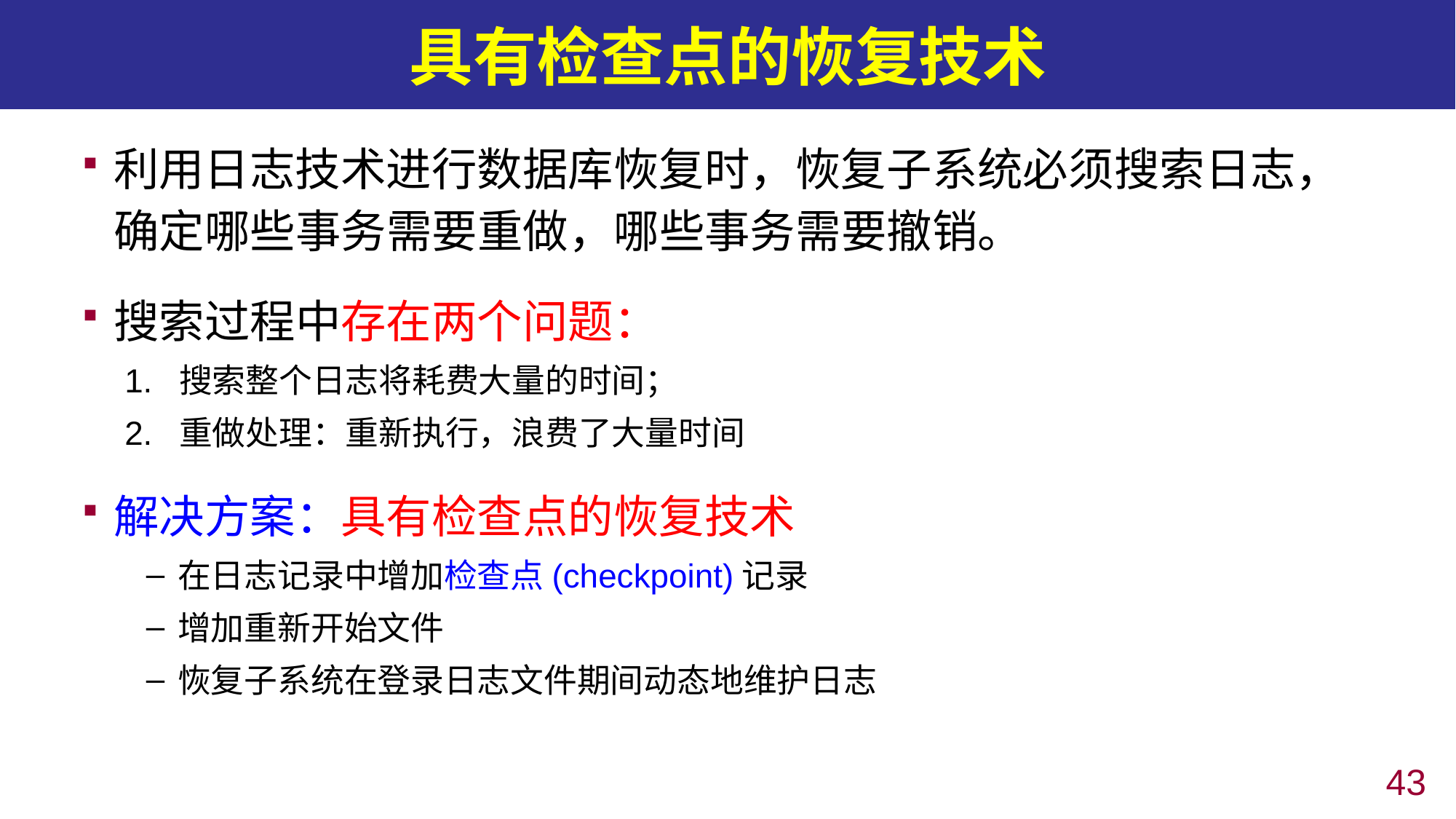

# 具有检查点的恢复技术
利用日志技术进行数据库恢复时，恢复子系统必须搜索日志，确定哪些事务需要重做，哪些事务需要撤销。

搜索过程中存在两个问题：
搜索整个日志将耗费大量的时间；
重做处理：重新执行，浪费了大量时间

解决方案：具有检查点的恢复技术
在日志记录中增加检查点(checkpoint)记录
增加重新开始文件
恢复子系统在登录日志文件期间动态地维护日志
43